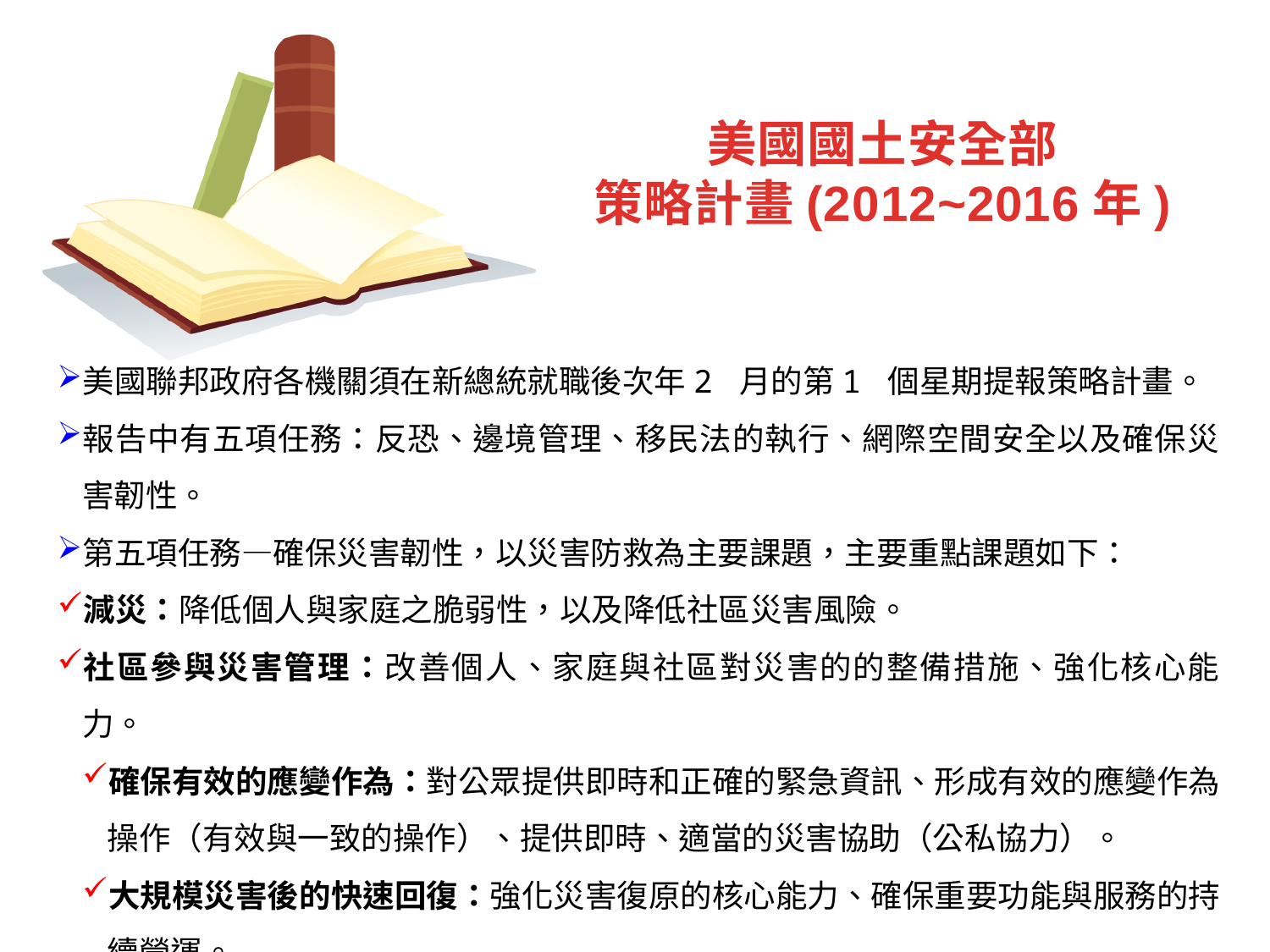

美國國土安全部
策略計畫(2012~2016年)
美國聯邦政府各機關須在新總統就職後次年2 月的第1 個星期提報策略計畫。
報告中有五項任務：反恐、邊境管理、移民法的執行、網際空間安全以及確保災害韌性。
第五項任務—確保災害韌性，以災害防救為主要課題，主要重點課題如下：
減災：降低個人與家庭之脆弱性，以及降低社區災害風險。
社區參與災害管理：改善個人、家庭與社區對災害的的整備措施、強化核心能力。
確保有效的應變作為：對公眾提供即時和正確的緊急資訊、形成有效的應變作為操作（有效與一致的操作）、提供即時、適當的災害協助（公私協力）。
大規模災害後的快速回復：強化災害復原的核心能力、確保重要功能與服務的持續營運。